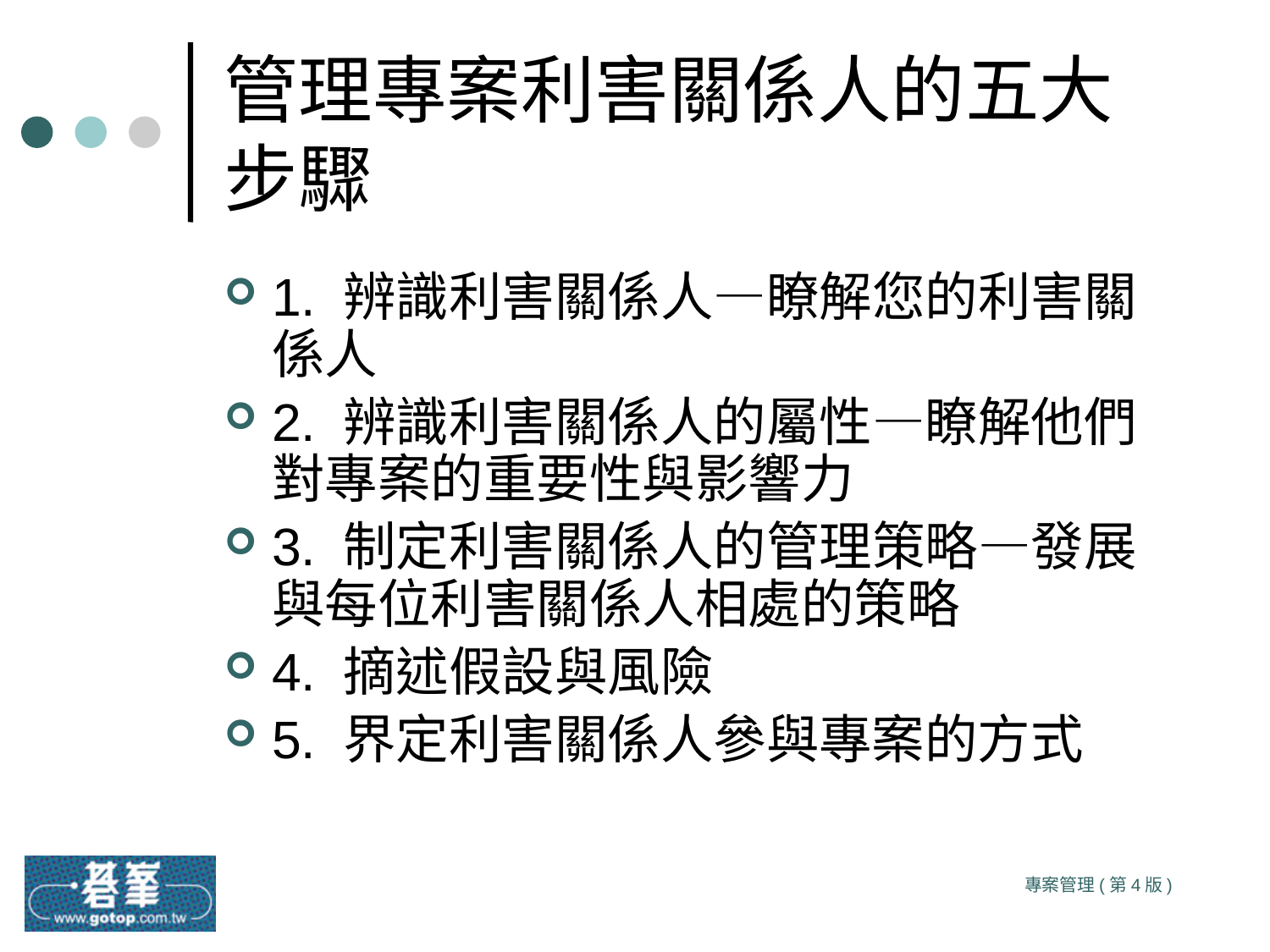

# 管理專案利害關係人的五大步驟
1. 辨識利害關係人—瞭解您的利害關係人
2. 辨識利害關係人的屬性—瞭解他們對專案的重要性與影響力
3. 制定利害關係人的管理策略—發展與每位利害關係人相處的策略
4. 摘述假設與風險
5. 界定利害關係人參與專案的方式
專案管理(第4版)